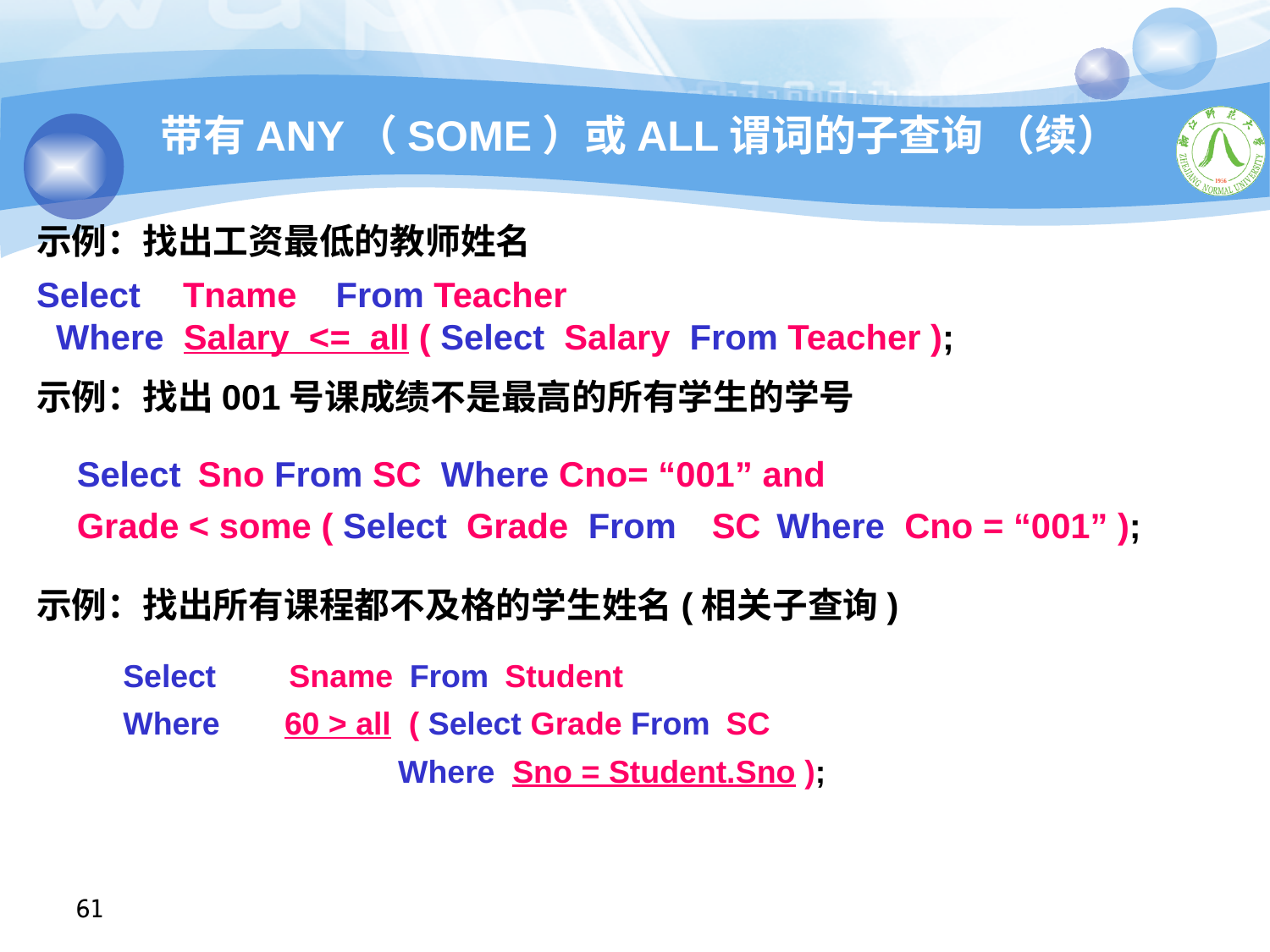

# 带有ANY（SOME）或ALL谓词的子查询 （续）
示例：找出工资最低的教师姓名
Select	  Tname    From Teacher
  Where  Salary  <=  all ( Select  Salary  From Teacher );
示例：找出001号课成绩不是最高的所有学生的学号
Select		 Sno From SC  Where Cno= “001” and
Grade < some ( Select  Grade  From	SC Where  Cno = “001” );
示例：找出所有课程都不及格的学生姓名(相关子查询)
Select	Sname	 From Student
Where	60 > all  ( Select Grade From SC
     Where  Sno = Student.Sno );
61